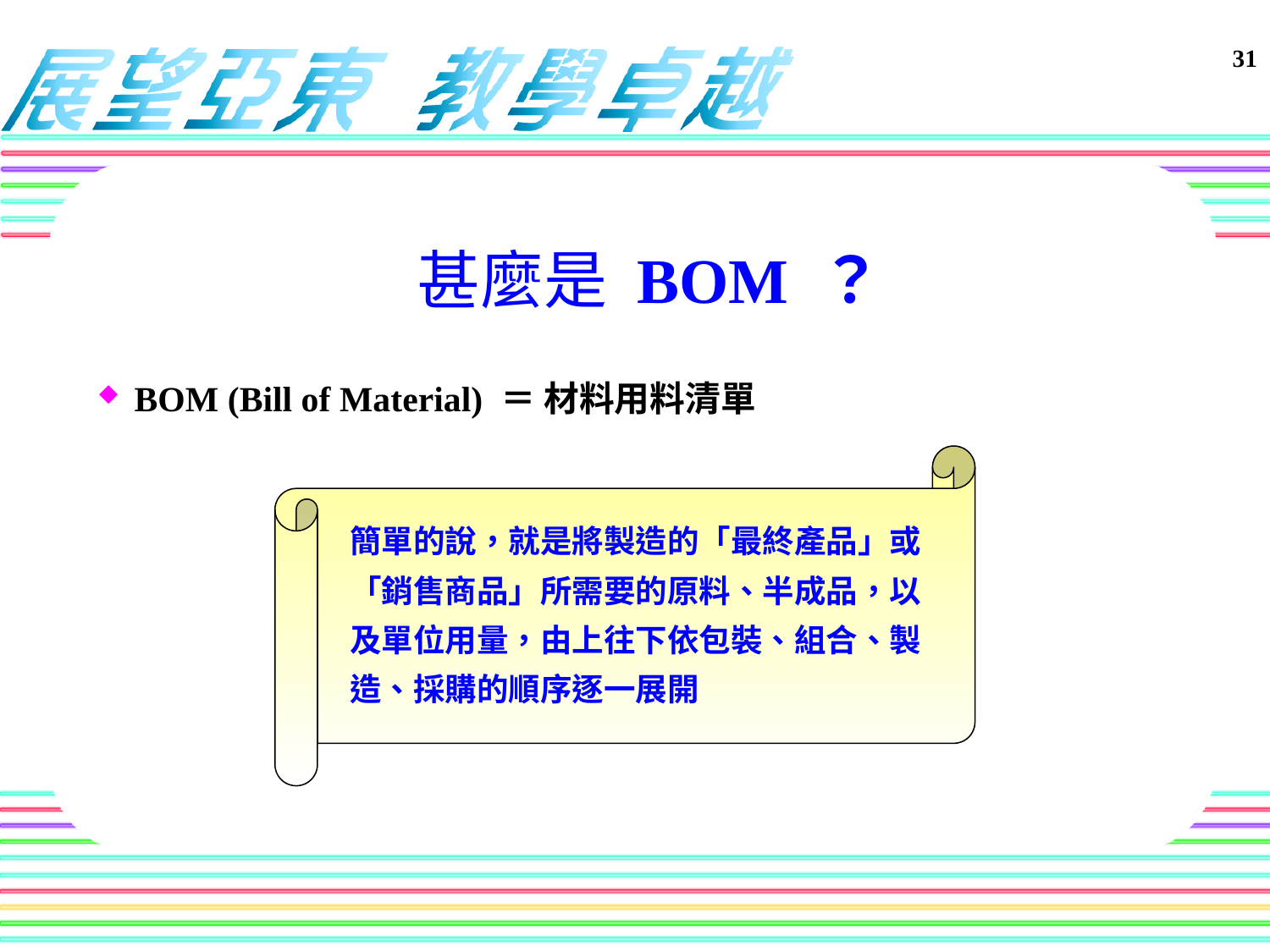

甚麼是 BOM ？
BOM (Bill of Material) ＝ 材料用料清單
簡單的說，就是將製造的「最終產品」或「銷售商品」所需要的原料、半成品，以及單位用量，由上往下依包裝、組合、製造、採購的順序逐一展開